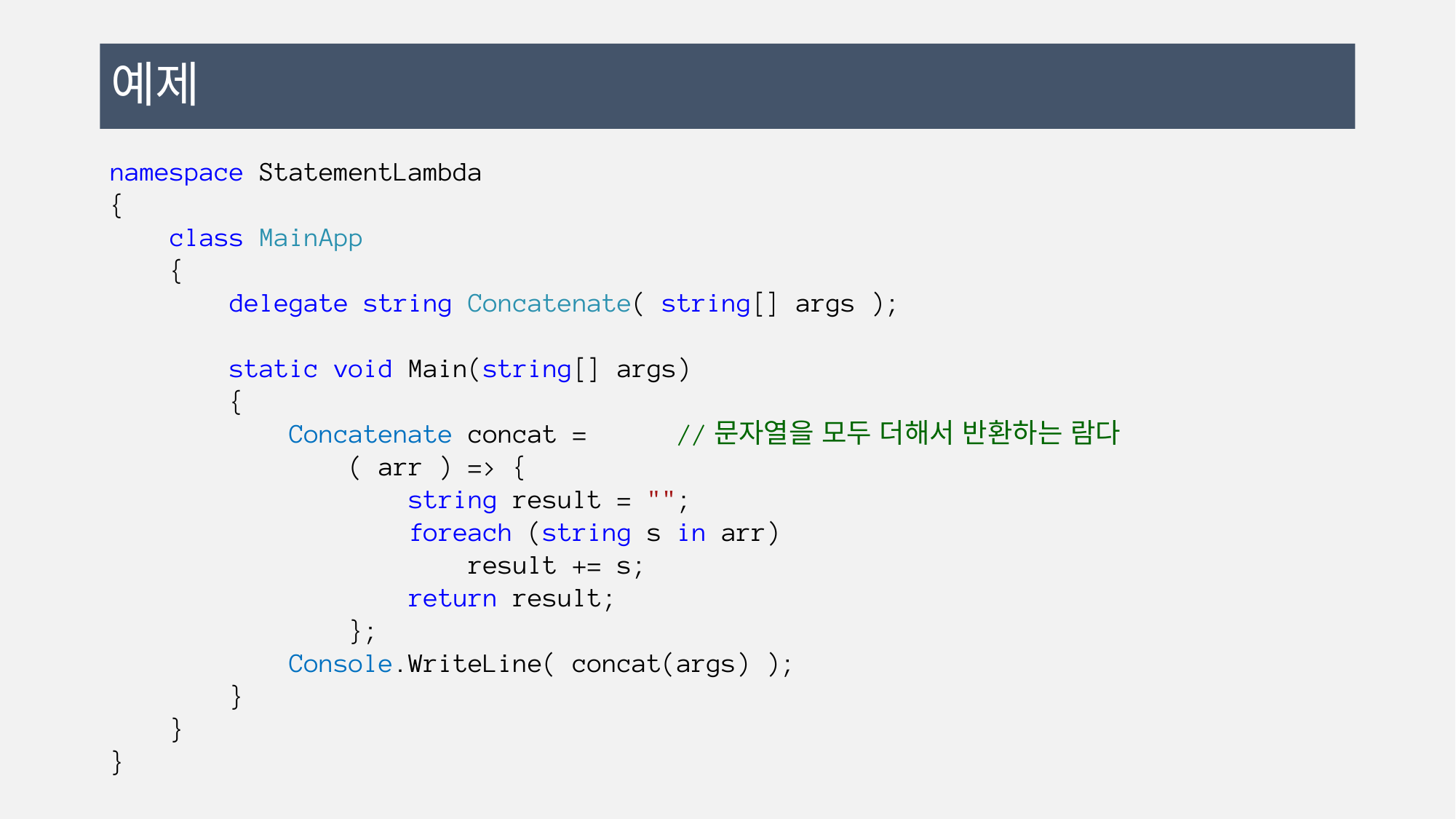

# 예제

namespace StatementLambda
{
    class MainApp
    {
        delegate string Concatenate( string[] args );

        static void Main(string[] args)
        {
            Concatenate concat =      //문자열을 모두 더해서 반환하는 람다
                ( arr ) => {
                    string result = "";
                    foreach (string s in arr)
                        result += s;
                    return result;
                };
            Console.WriteLine( concat(args) );
        }
    }
}